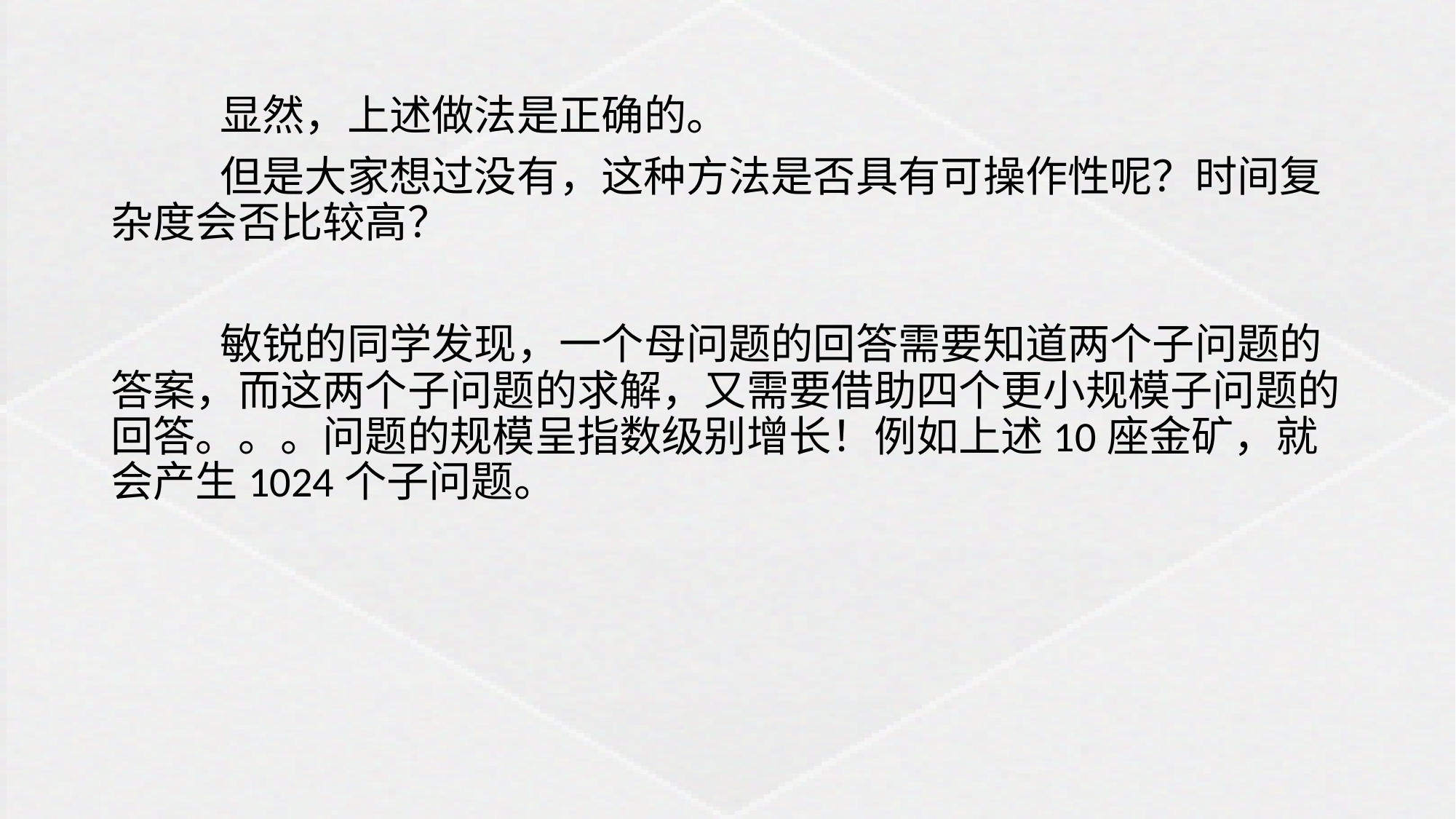

显然，上述做法是正确的。
	但是大家想过没有，这种方法是否具有可操作性呢？时间复杂度会否比较高？

	敏锐的同学发现，一个母问题的回答需要知道两个子问题的答案，而这两个子问题的求解，又需要借助四个更小规模子问题的回答。。。问题的规模呈指数级别增长！例如上述10座金矿，就会产生1024个子问题。